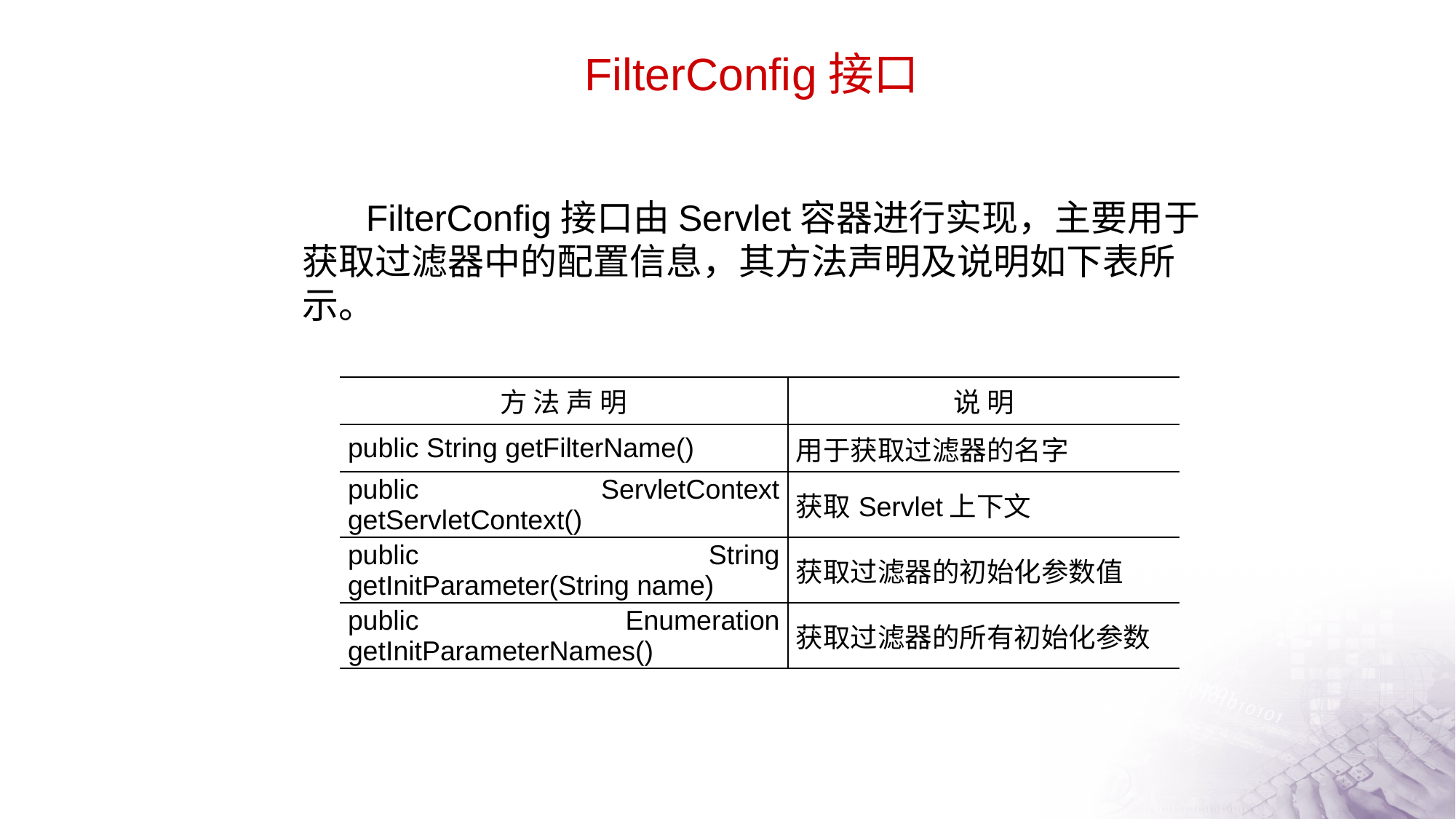

# FilterConfig接口
       FilterConfig接口由Servlet容器进行实现，主要用于获取过滤器中的配置信息，其方法声明及说明如下表所示。
| 方 法 声 明 | 说 明 |
| --- | --- |
| public String getFilterName() | 用于获取过滤器的名字 |
| public ServletContext getServletContext() | 获取Servlet上下文 |
| public String getInitParameter(String name) | 获取过滤器的初始化参数值 |
| public Enumeration getInitParameterNames() | 获取过滤器的所有初始化参数 |